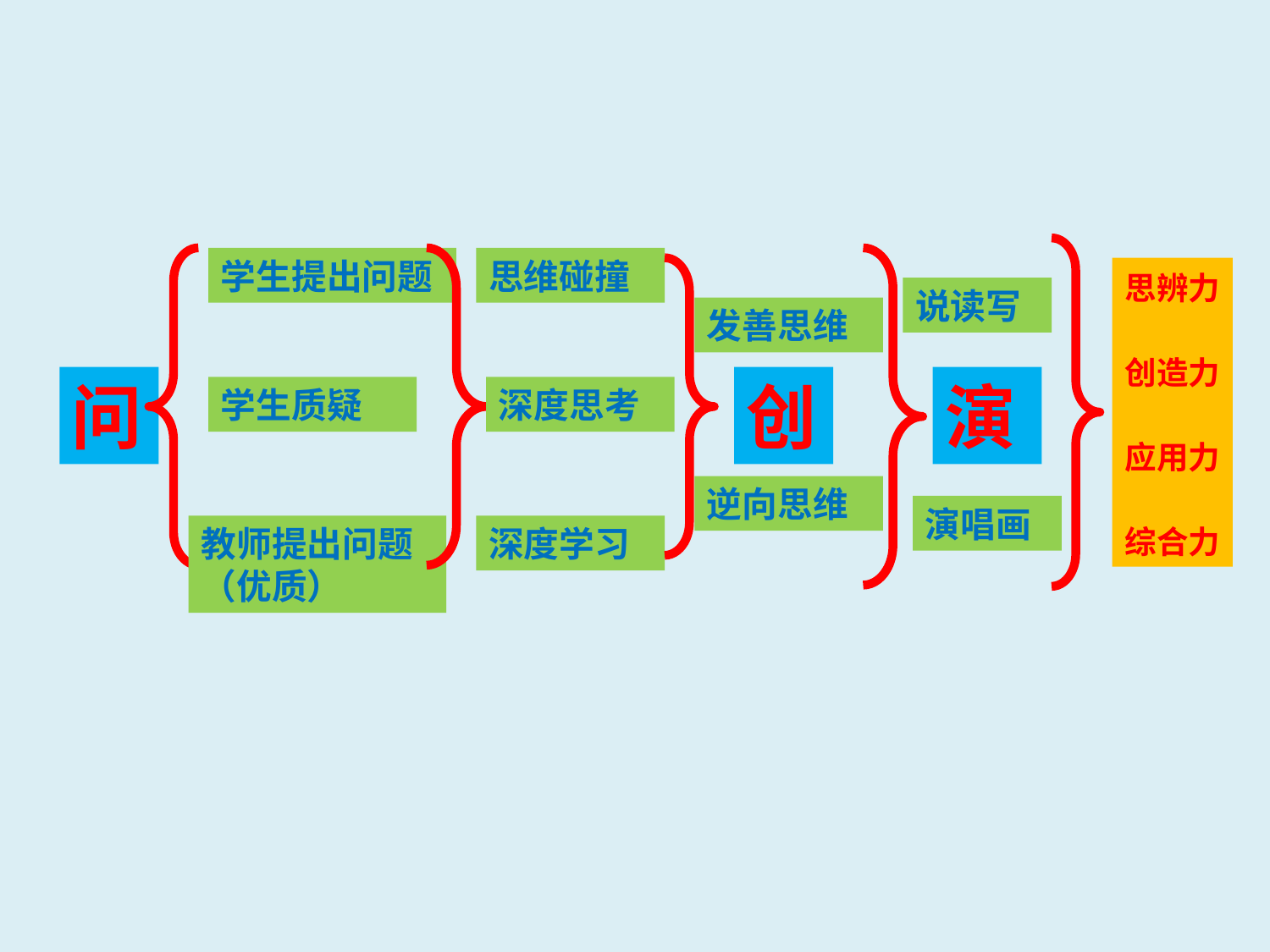

学生提出问题

思维碰撞

思辨力

创造力

应用力

综合力
说读写
发善思维
问
创
演
学生质疑
深度思考
逆向思维
演唱画
教师提出问题
（优质）
深度学习